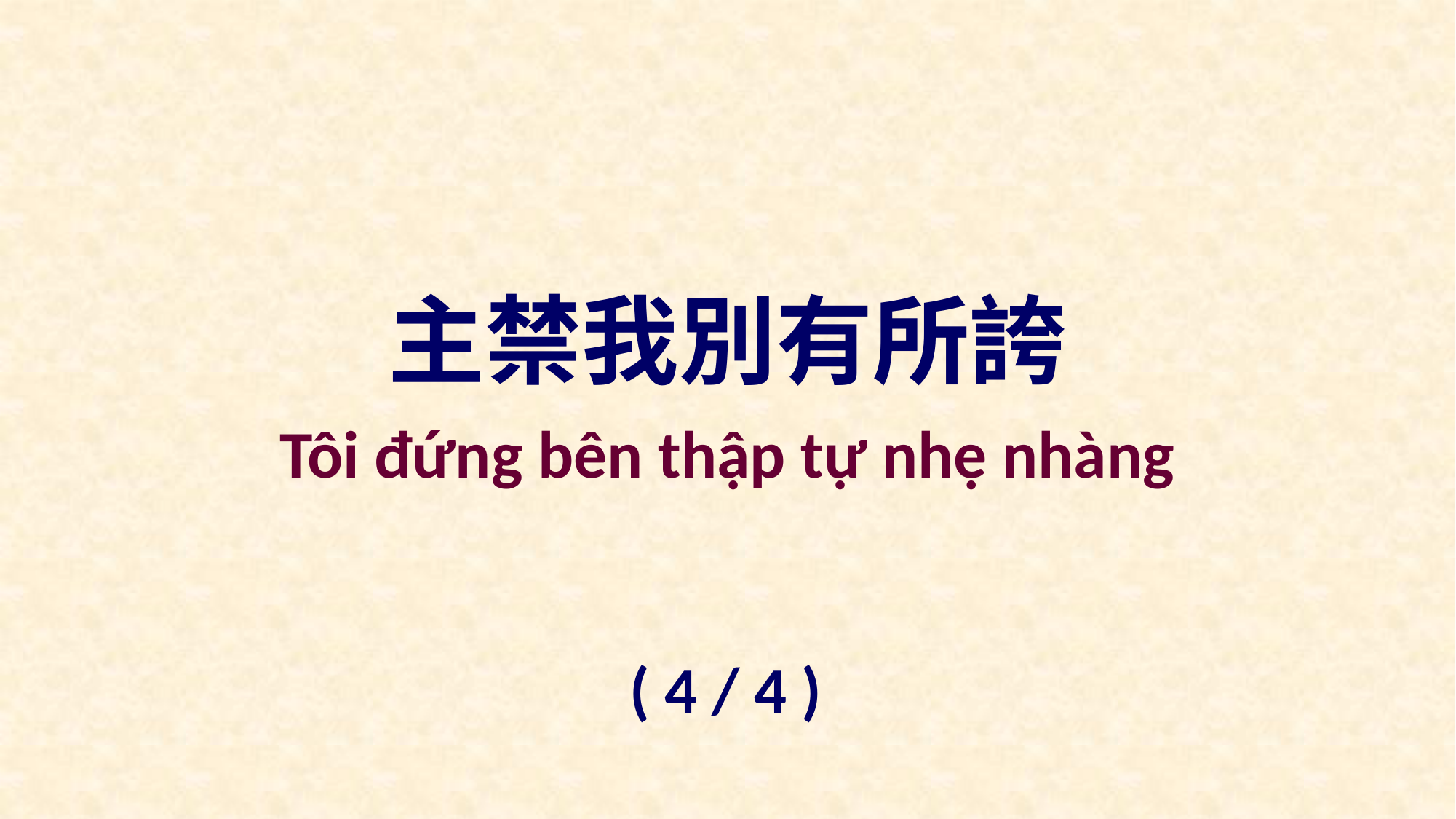

主禁我別有所誇
Tôi đứng bên thập tự nhẹ nhàng
( 4 / 4 )